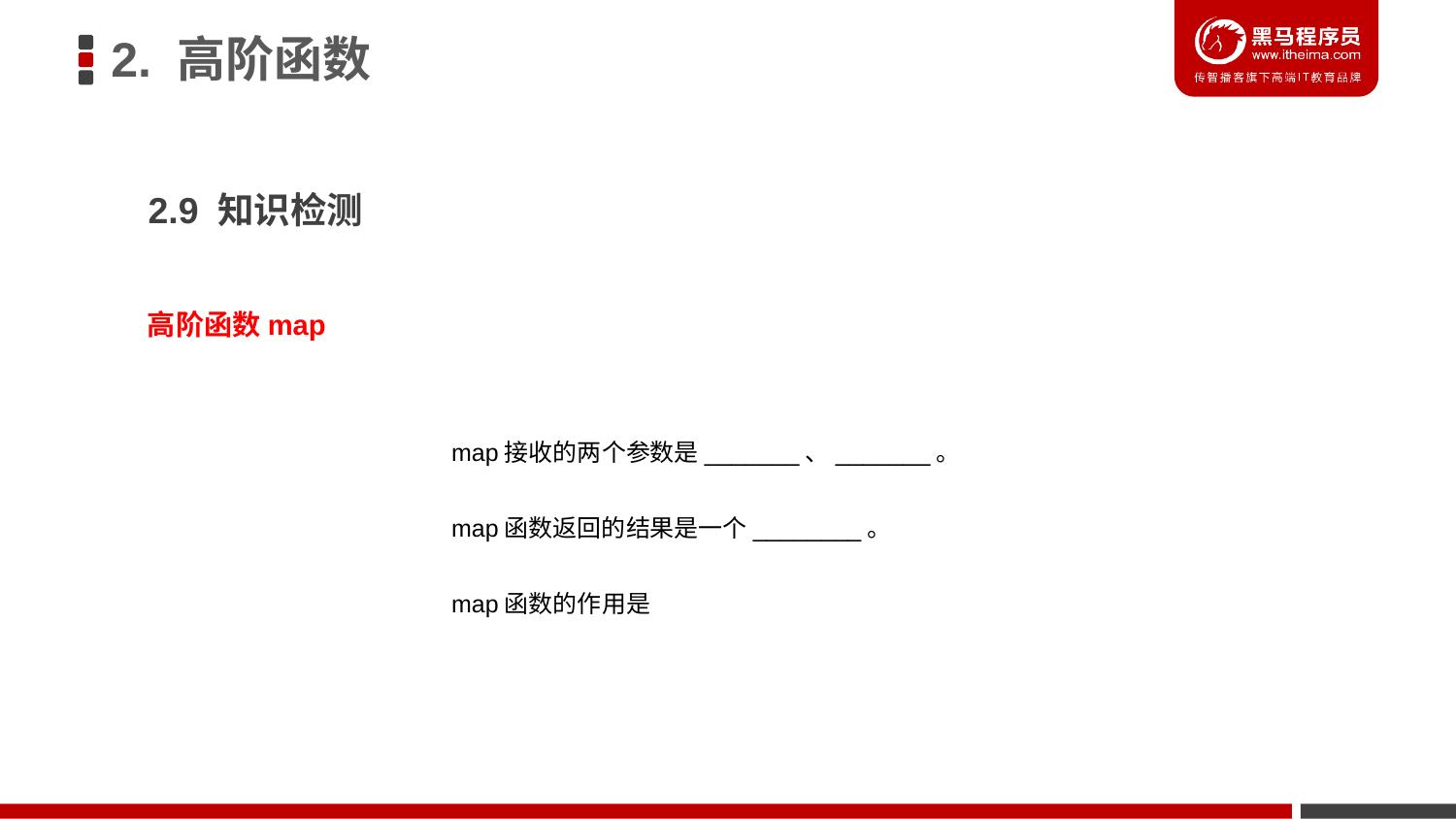

2. 高阶函数
2.9 知识检测
高阶函数map
	map接收的两个参数是_______、_______。

	map函数返回的结果是一个________。

	map函数的作用是